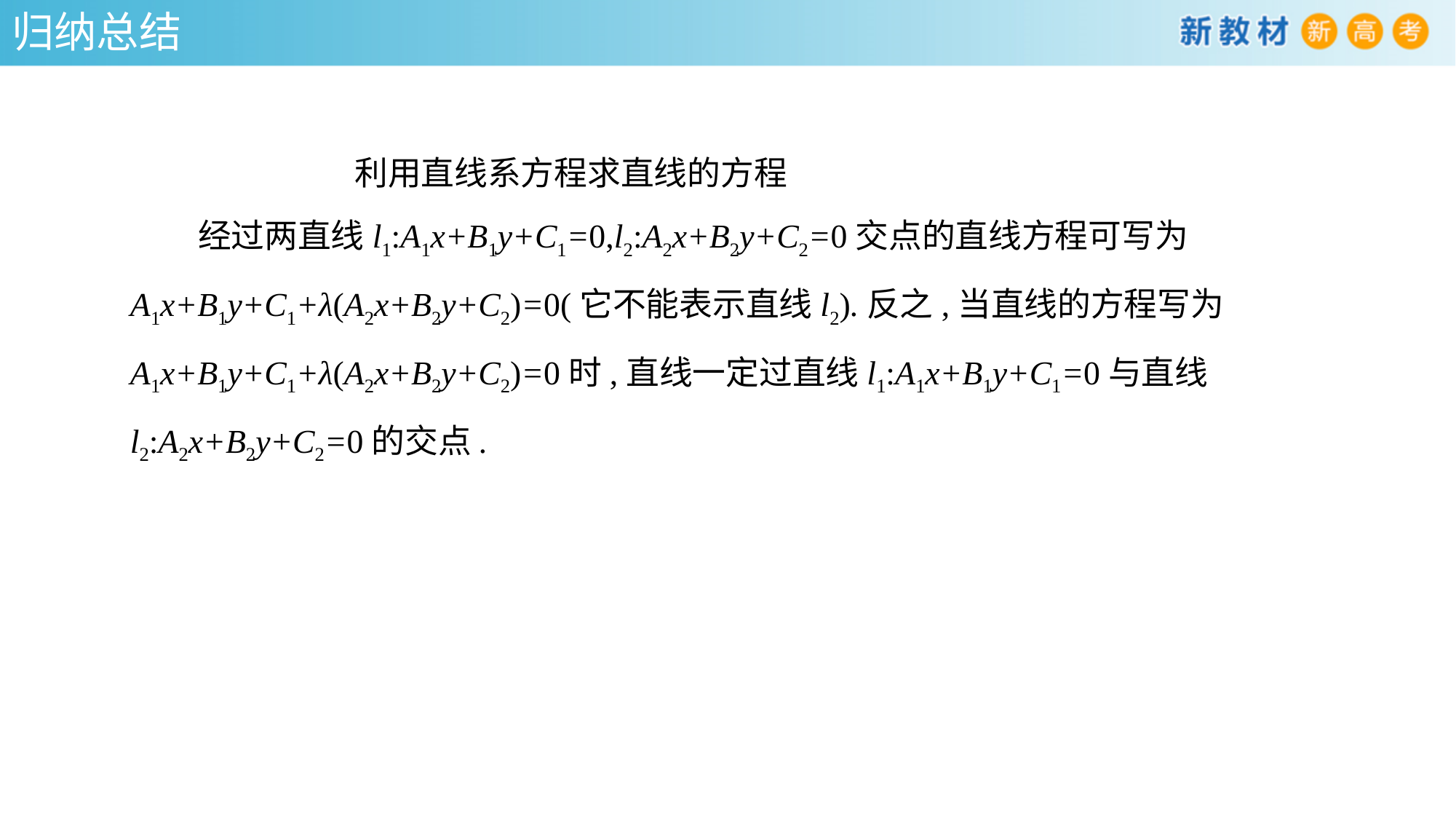

归纳总结
                             利用直线系方程求直线的方程
        经过两直线l1:A1x+B1y+C1=0,l2:A2x+B2y+C2=0交点的直线方程可写为A1x+B1y+C1+λ(A2x+B2y+C2)=0(它不能表示直线l2).反之,当直线的方程写为A1x+B1y+C1+λ(A2x+B2y+C2)=0时,直线一定过直线l1:A1x+B1y+C1=0与直线l2:A2x+B2y+C2=0的交点.